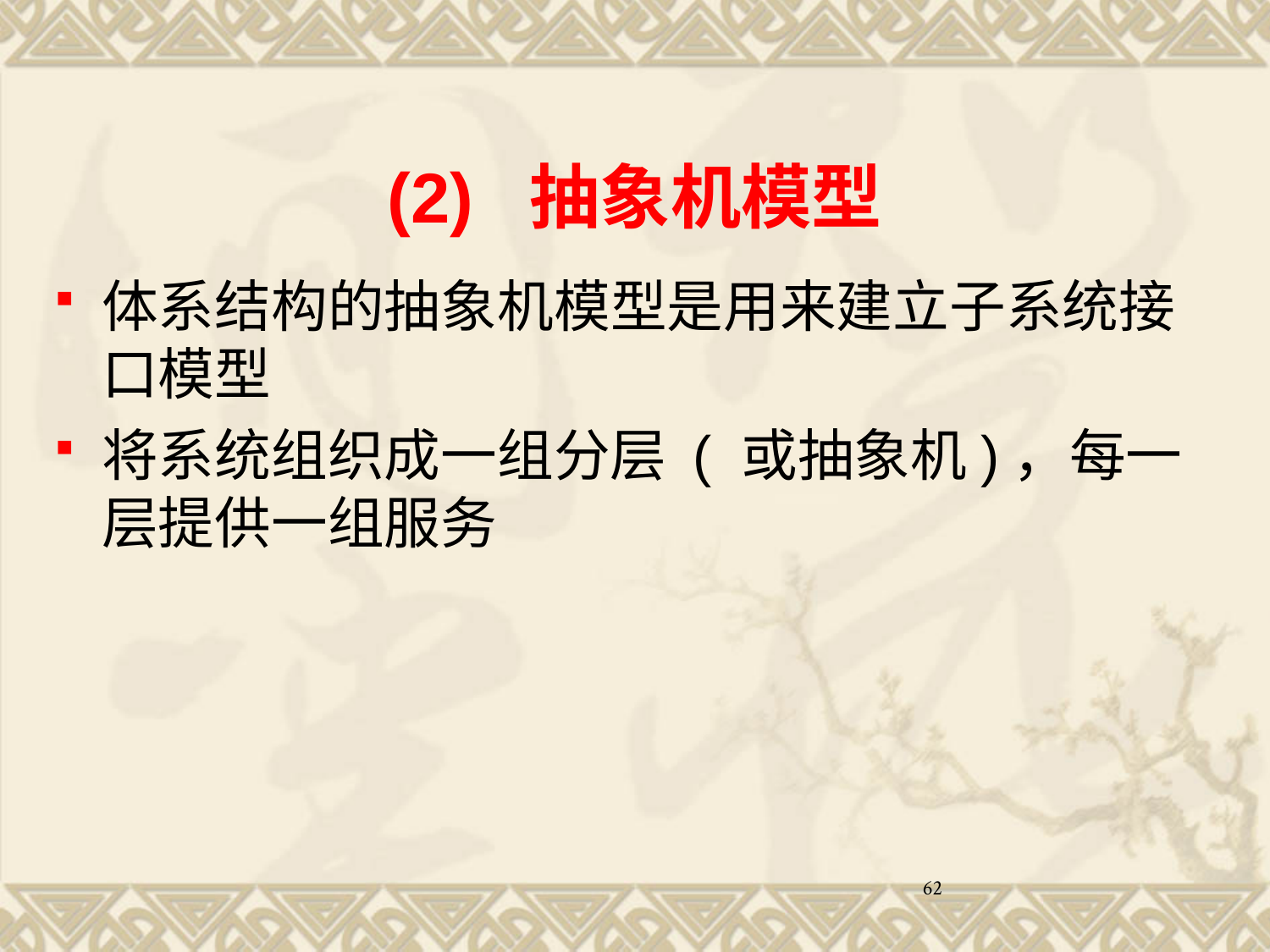

(2)  抽象机模型
体系结构的抽象机模型是用来建立子系统接口模型
将系统组织成一组分层 ( 或抽象机)，每一层提供一组服务

62